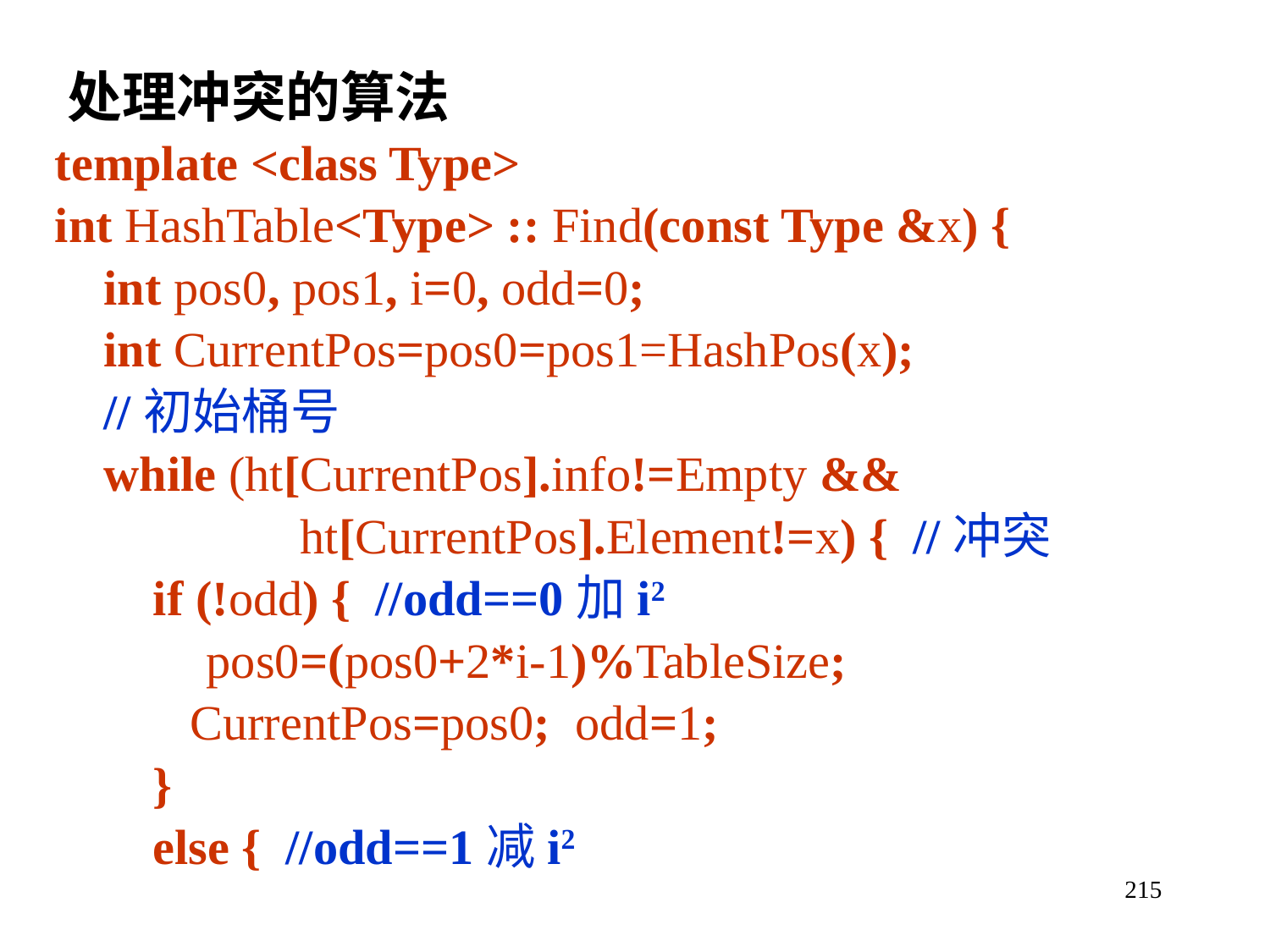

处理冲突的算法
template <class Type>
int HashTable<Type> :: Find(const Type &x) {
    int pos0, pos1, i=0, odd=0;
    int CurrentPos=pos0=pos1=HashPos(x);
    //初始桶号
    while (ht[CurrentPos].info!=Empty &&
                    ht[CurrentPos].Element!=x) {  //冲突
        if (!odd) {  //odd==0加i2
 	  pos0=(pos0+2*i-1)%TableSize;
           CurrentPos=pos0;  odd=1;
        }
        else {  //odd==1减i2
215